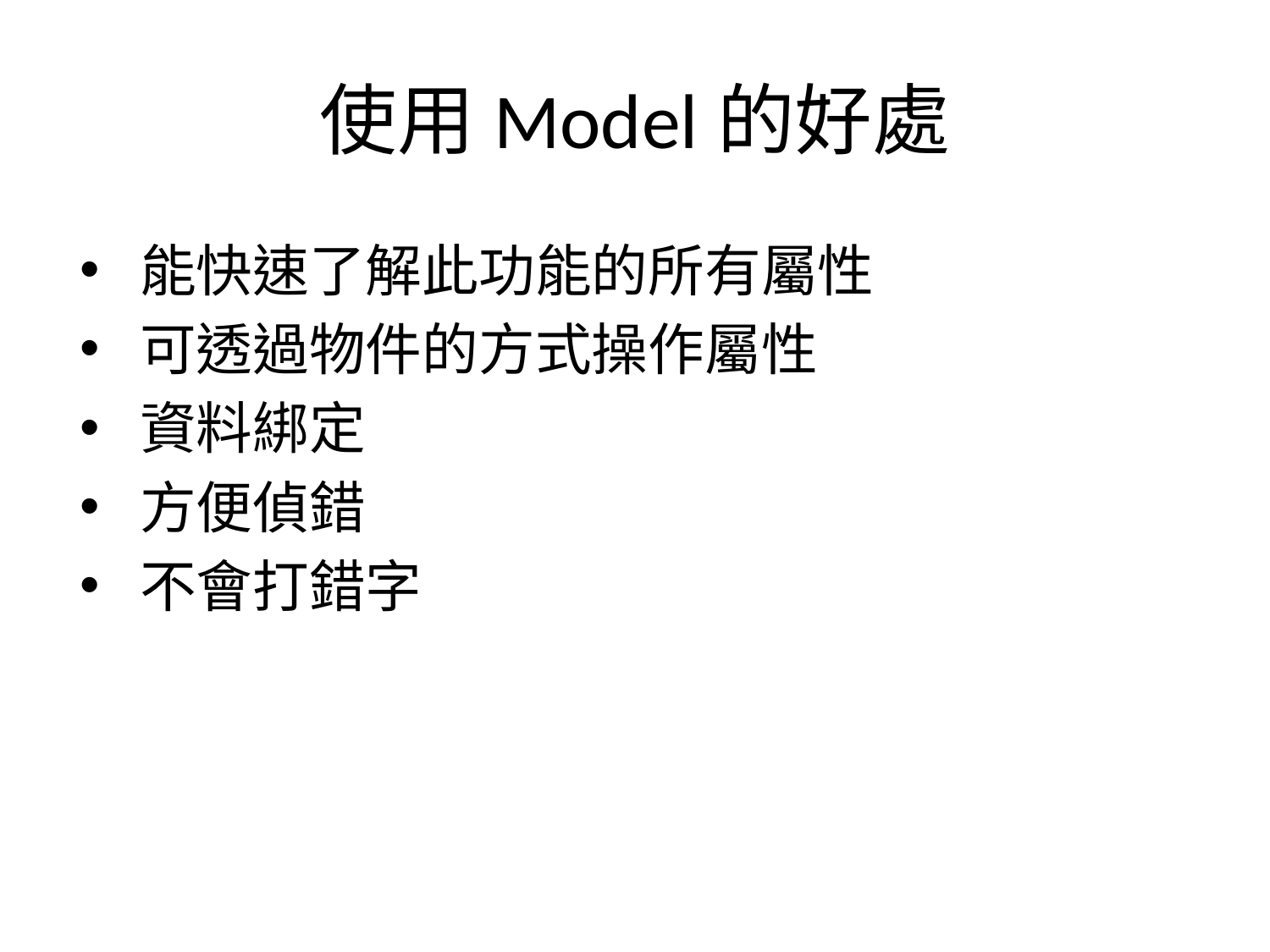

# 使用Model的好處
能快速了解此功能的所有屬性
可透過物件的方式操作屬性
資料綁定
方便偵錯
不會打錯字